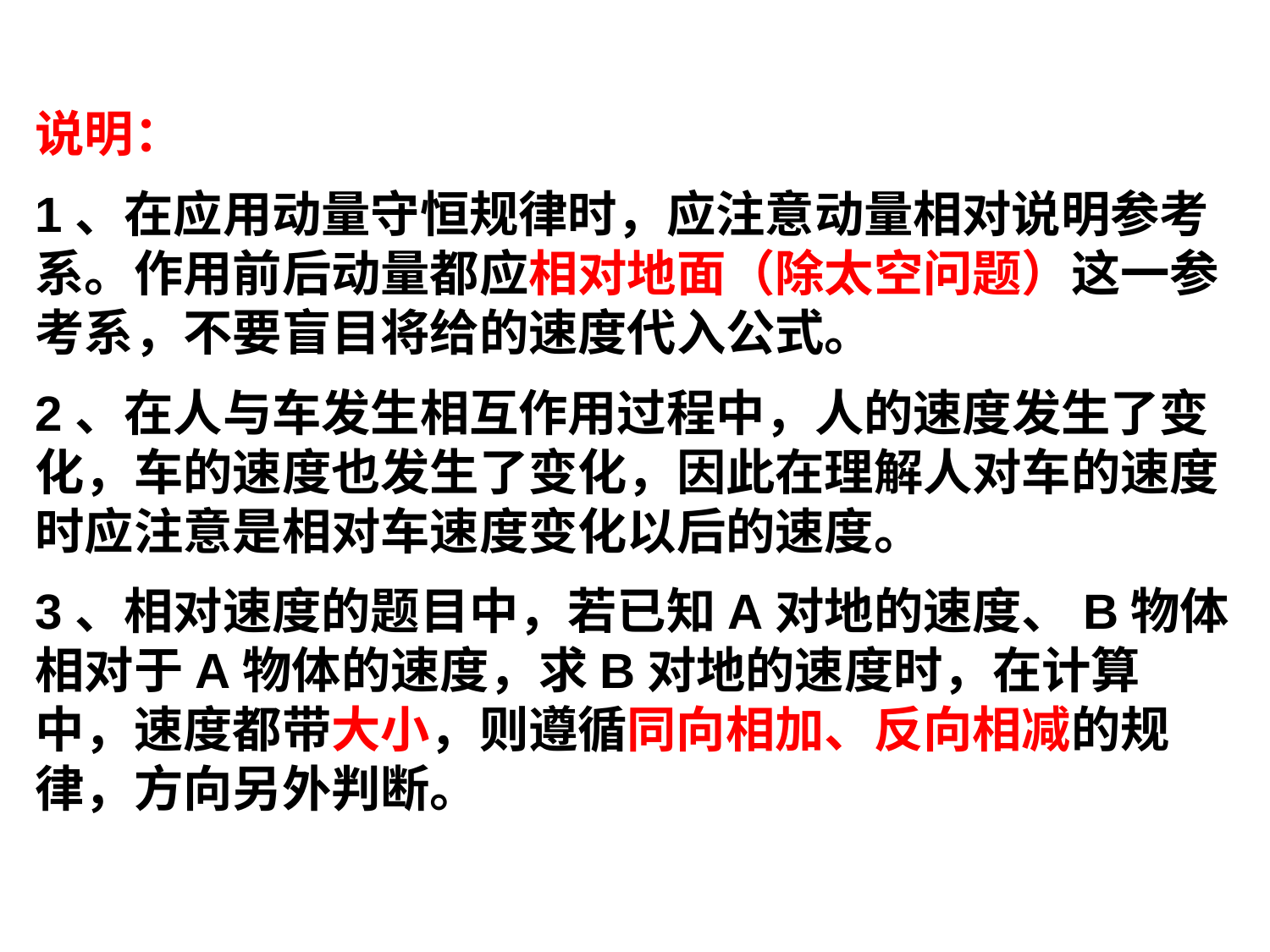

说明：
1、在应用动量守恒规律时，应注意动量相对说明参考系。作用前后动量都应相对地面（除太空问题）这一参考系，不要盲目将给的速度代入公式。
2、在人与车发生相互作用过程中，人的速度发生了变化，车的速度也发生了变化，因此在理解人对车的速度时应注意是相对车速度变化以后的速度。
3、相对速度的题目中，若已知A对地的速度、B物体相对于A物体的速度，求B对地的速度时，在计算中，速度都带大小，则遵循同向相加、反向相减的规律，方向另外判断。